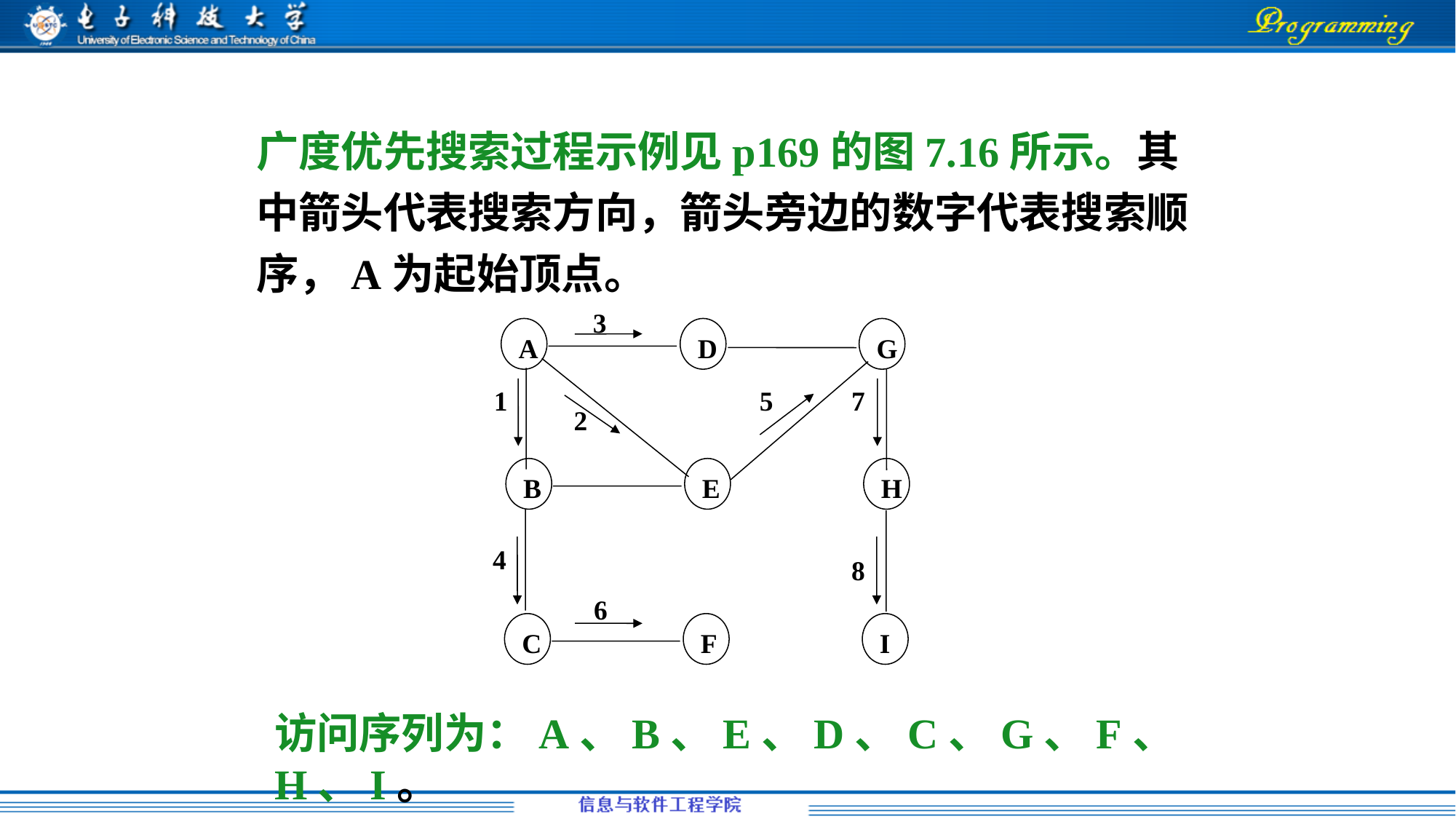

广度优先搜索过程示例见p169的图7.16所示。其中箭头代表搜索方向，箭头旁边的数字代表搜索顺序，A为起始顶点。
3

A
D
G

1

5
7

2
B
E
H

4

8
6

C
F
I

访问序列为：A、B、E、D、C、G、F、H、I。